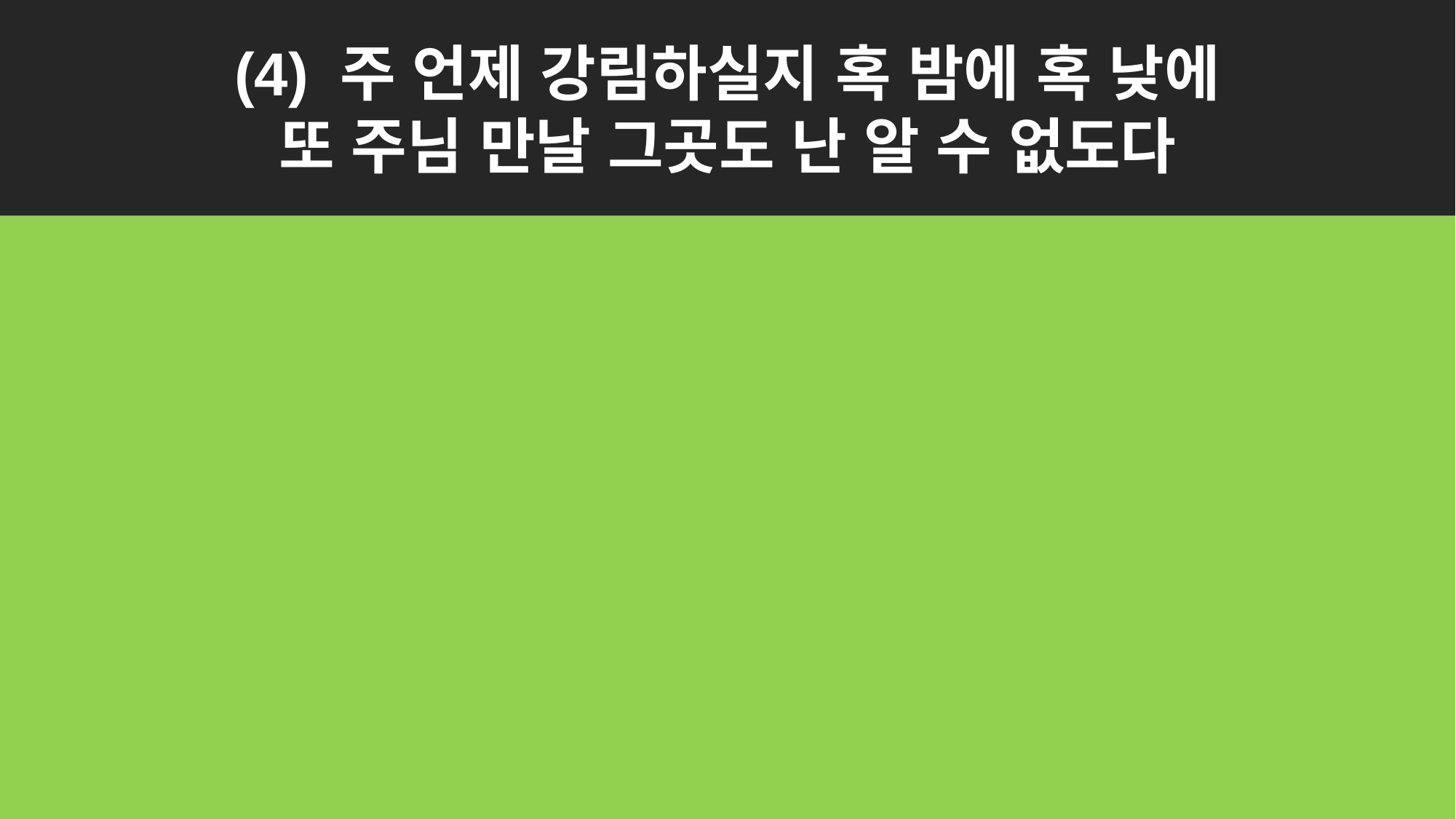

(4) 주 언제 강림하실지 혹 밤에 혹 낮에
또 주님 만날 그곳도 난 알 수 없도다